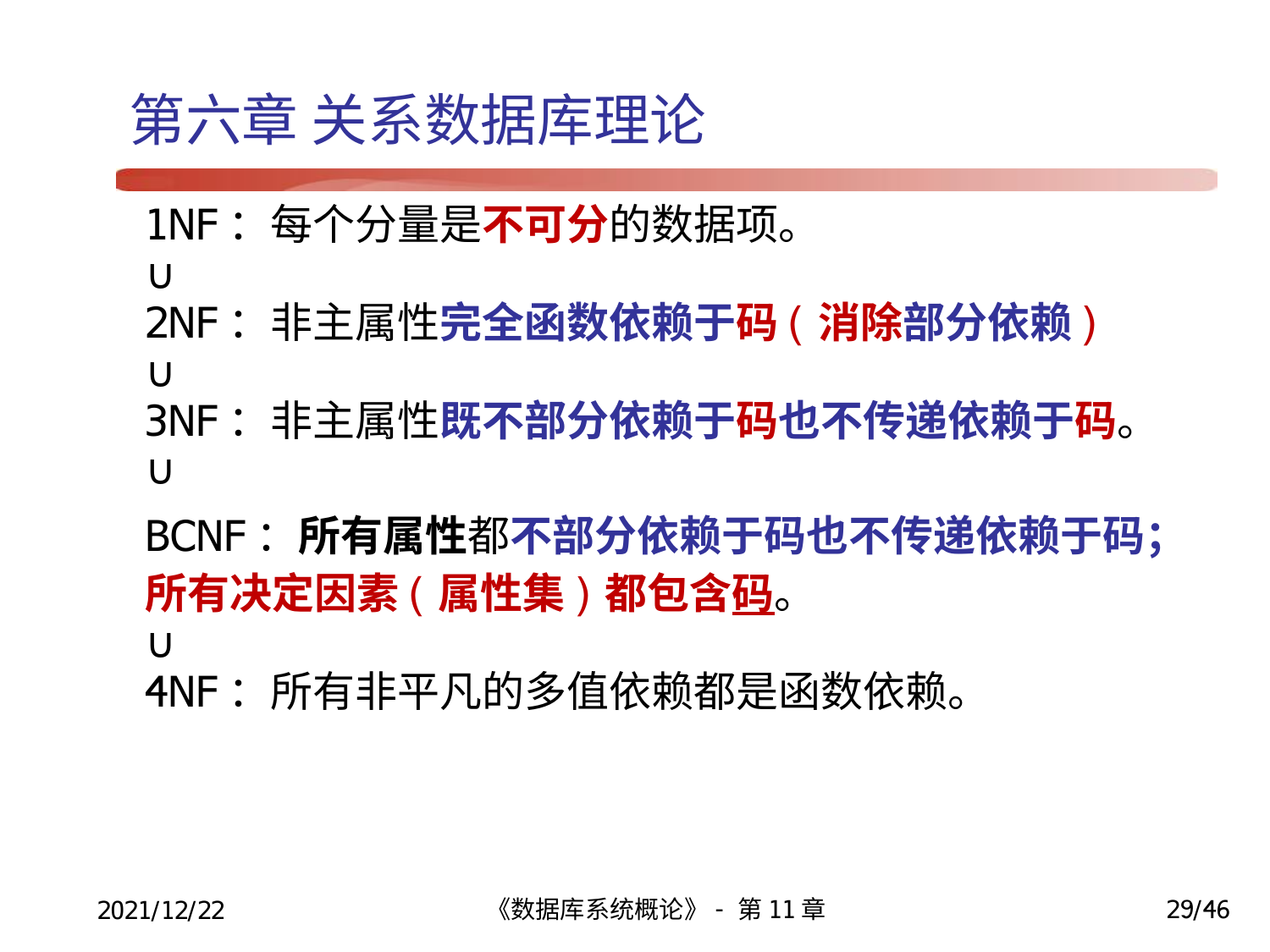

# 第六章 关系数据库理论
	1NF：每个分量是不可分的数据项。
	∪
	2NF：非主属性完全函数依赖于码(消除部分依赖)
	∪
	3NF：非主属性既不部分依赖于码也不传递依赖于码。
	∪
	BCNF：所有属性都不部分依赖于码也不传递依赖于码；所有决定因素(属性集)都包含码。
	∪
	4NF：所有非平凡的多值依赖都是函数依赖。

《数据库系统概论》- 第11章
29/46
2021/12/22